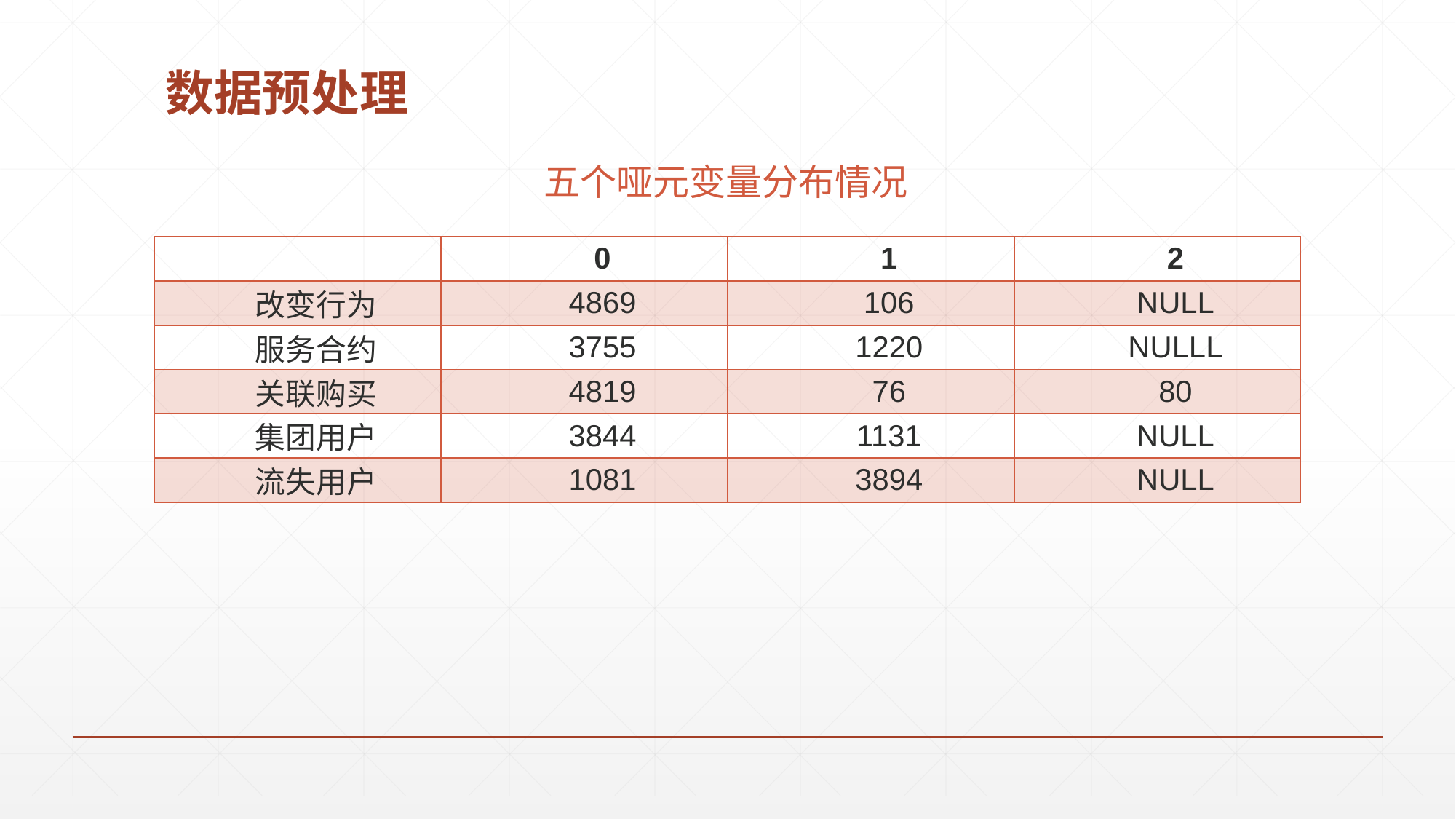

# 数据预处理
五个哑元变量分布情况
|  | 0 | 1 | 2 |
| --- | --- | --- | --- |
| 改变行为 | 4869 | 106 | NULL |
| 服务合约 | 3755 | 1220 | NULLL |
| 关联购买 | 4819 | 76 | 80 |
| 集团用户 | 3844 | 1131 | NULL |
| 流失用户 | 1081 | 3894 | NULL |